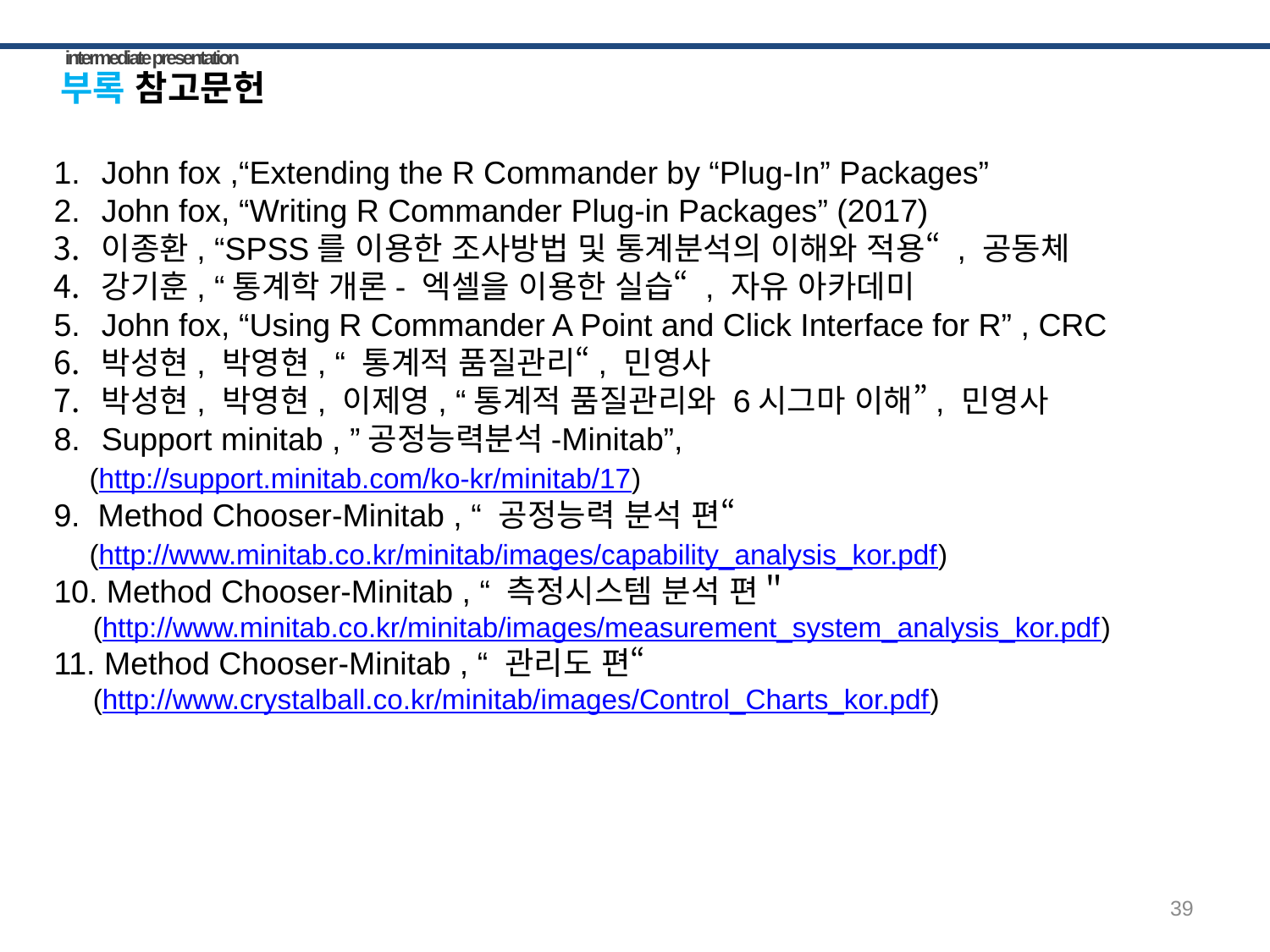

intermediate presentation
부록 참고문헌

John fox ,“Extending the R Commander by “Plug-In” Packages”
John fox, “Writing R Commander Plug-in Packages” (2017)
이종환, “SPSS를 이용한 조사방법 및 통계분석의 이해와 적용“ , 공동체
강기훈, “통계학 개론- 엑셀을 이용한 실습“ , 자유 아카데미
John fox, “Using R Commander A Point and Click Interface for R” , CRC
박성현, 박영현, “ 통계적 품질관리“, 민영사
박성현, 박영현, 이제영, “통계적 품질관리와 6시그마 이해”, 민영사
Support minitab , ”공정능력분석-Minitab”,
    (http://support.minitab.com/ko-kr/minitab/17)
9.  Method Chooser-Minitab , “ 공정능력 분석 편“
    (http://www.minitab.co.kr/minitab/images/capability_analysis_kor.pdf)
10. Method Chooser-Minitab , “ 측정시스템 분석 편＂
     (http://www.minitab.co.kr/minitab/images/measurement_system_analysis_kor.pdf)
11. Method Chooser-Minitab , “ 관리도 편“
     (http://www.crystalball.co.kr/minitab/images/Control_Charts_kor.pdf)

39